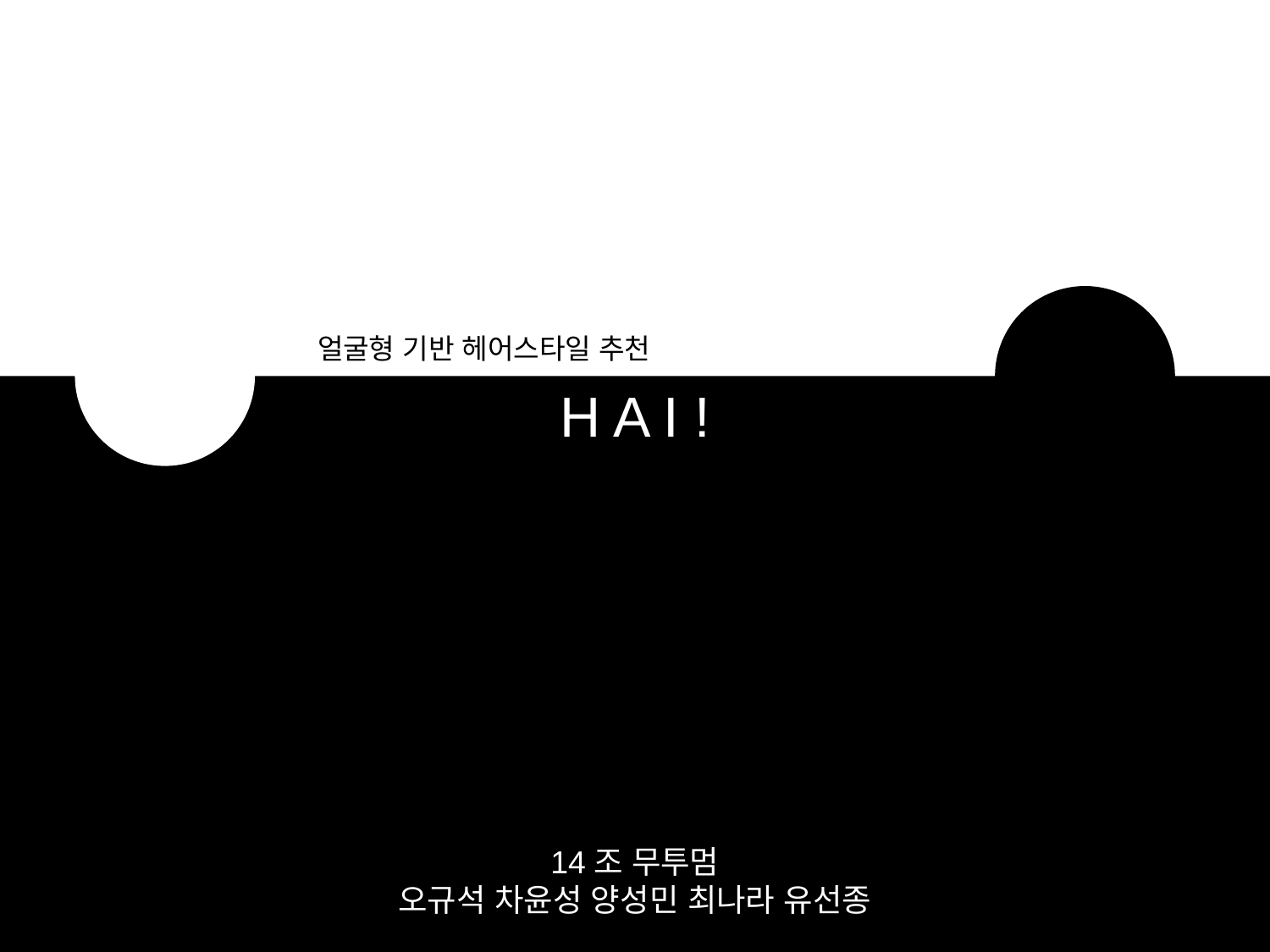

얼굴형 기반 헤어스타일 추천
H A I !

14조 무투멈
오규석 차윤성 양성민 최나라 유선종